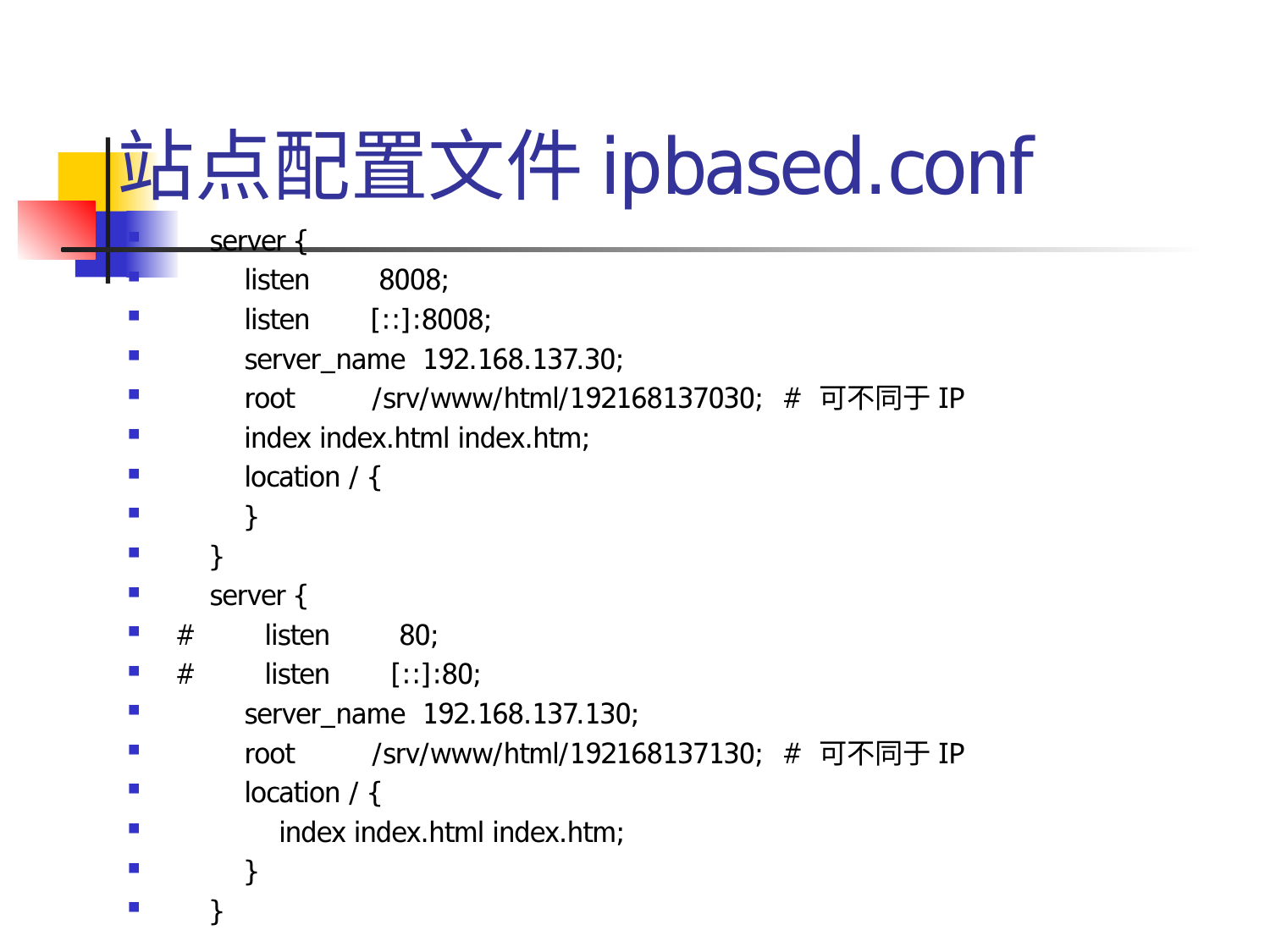

# 站点配置文件ipbased.conf
    server {
        listen        8008;
        listen       [::]:8008;
        server_name  192.168.137.30;
        root         /srv/www/html/192168137030;  # 可不同于IP
        index index.html index.htm;
        location / {
        }
    }
    server {
#        listen        80;
#        listen       [::]:80;
        server_name  192.168.137.130;
        root         /srv/www/html/192168137130;  # 可不同于IP
        location / {
            index index.html index.htm;
        }
    }